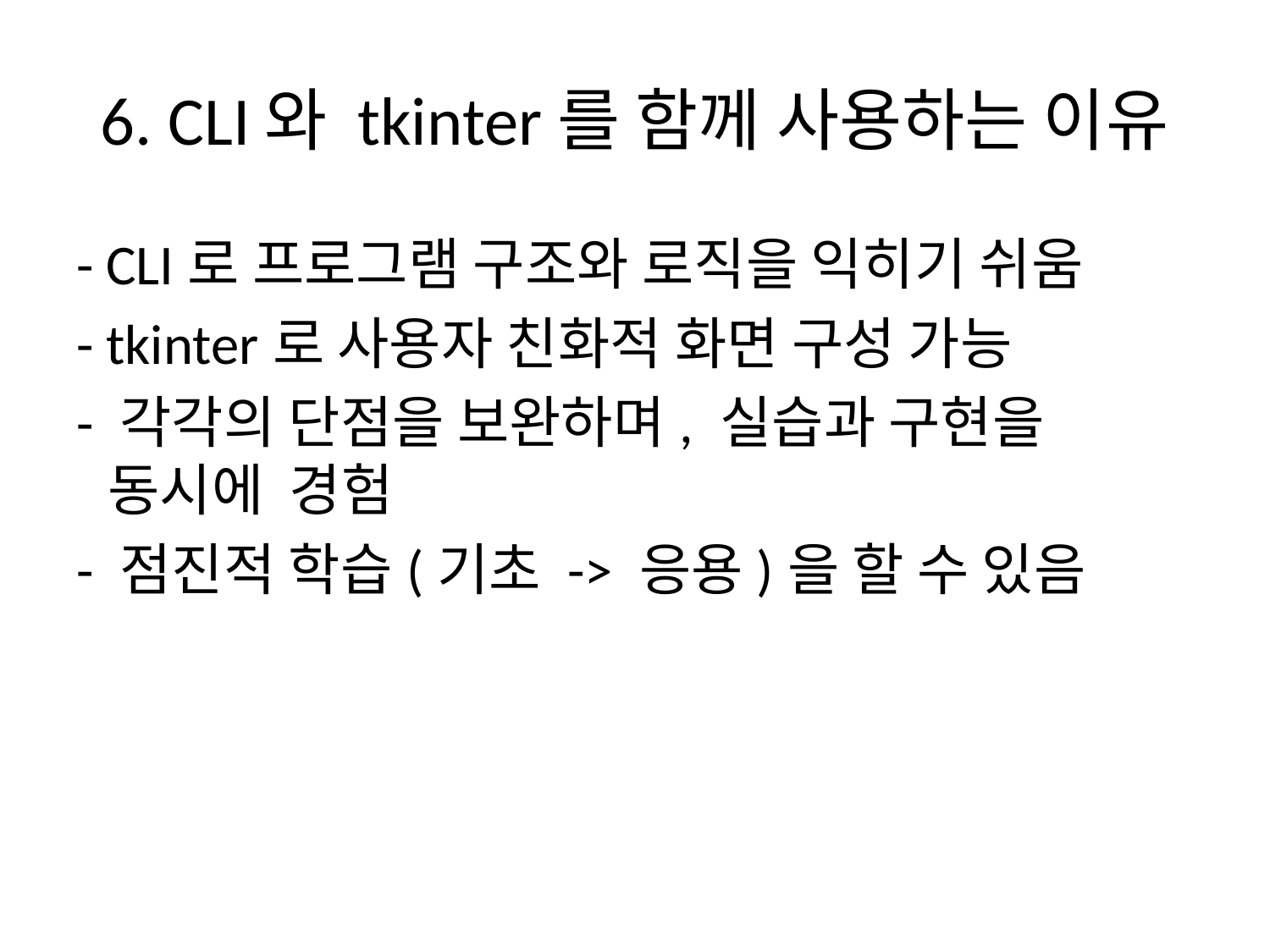

# 6. CLI와 tkinter를 함께 사용하는 이유
- CLI로 프로그램 구조와 로직을 익히기 쉬움
- tkinter로 사용자 친화적 화면 구성 가능
- 각각의 단점을 보완하며, 실습과 구현을 동시에  경험
- 점진적 학습(기초 -> 응용)을 할 수 있음